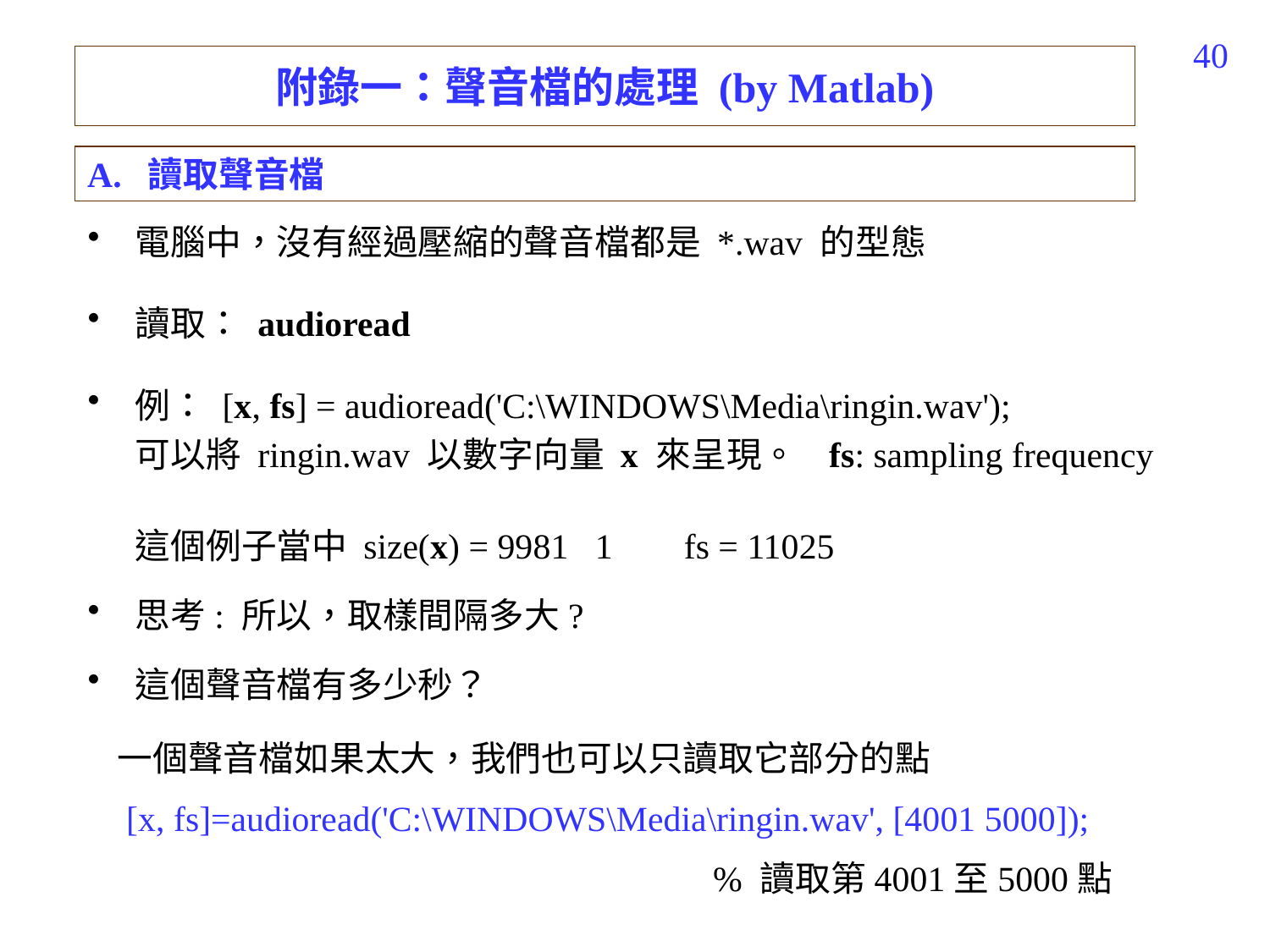

40
# 附錄一：聲音檔的處理 (by Matlab)
A.  讀取聲音檔
電腦中，沒有經過壓縮的聲音檔都是 *.wav 的型態

讀取： audioread

例： [x, fs] = audioread('C:\WINDOWS\Media\ringin.wav');
	可以將 ringin.wav 以數字向量 x 來呈現。   fs: sampling frequency
     這個例子當中 size(x) = 9981   1        fs = 11025
思考: 所以，取樣間隔多大?
這個聲音檔有多少秒？
一個聲音檔如果太大，我們也可以只讀取它部分的點
 [x, fs]=audioread('C:\WINDOWS\Media\ringin.wav', [4001 5000]);
                                                                   % 讀取第4001至5000點